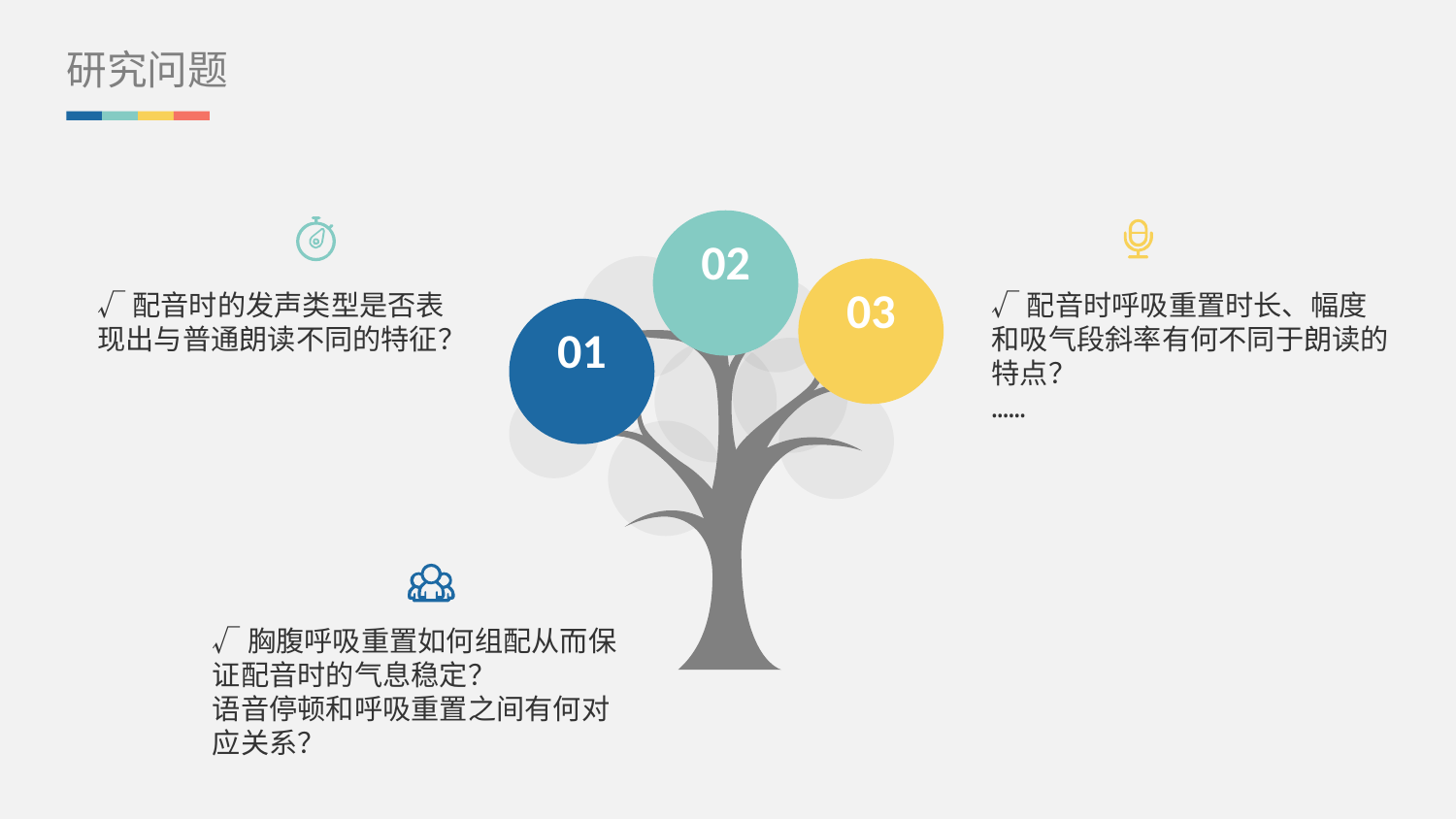

研究问题

02

03

√配音时的发声类型是否表现出与普通朗读不同的特征？
√配音时呼吸重置时长、幅度和吸气段斜率有何不同于朗读的特点？
……
01

√胸腹呼吸重置如何组配从而保证配音时的气息稳定？
语音停顿和呼吸重置之间有何对应关系？